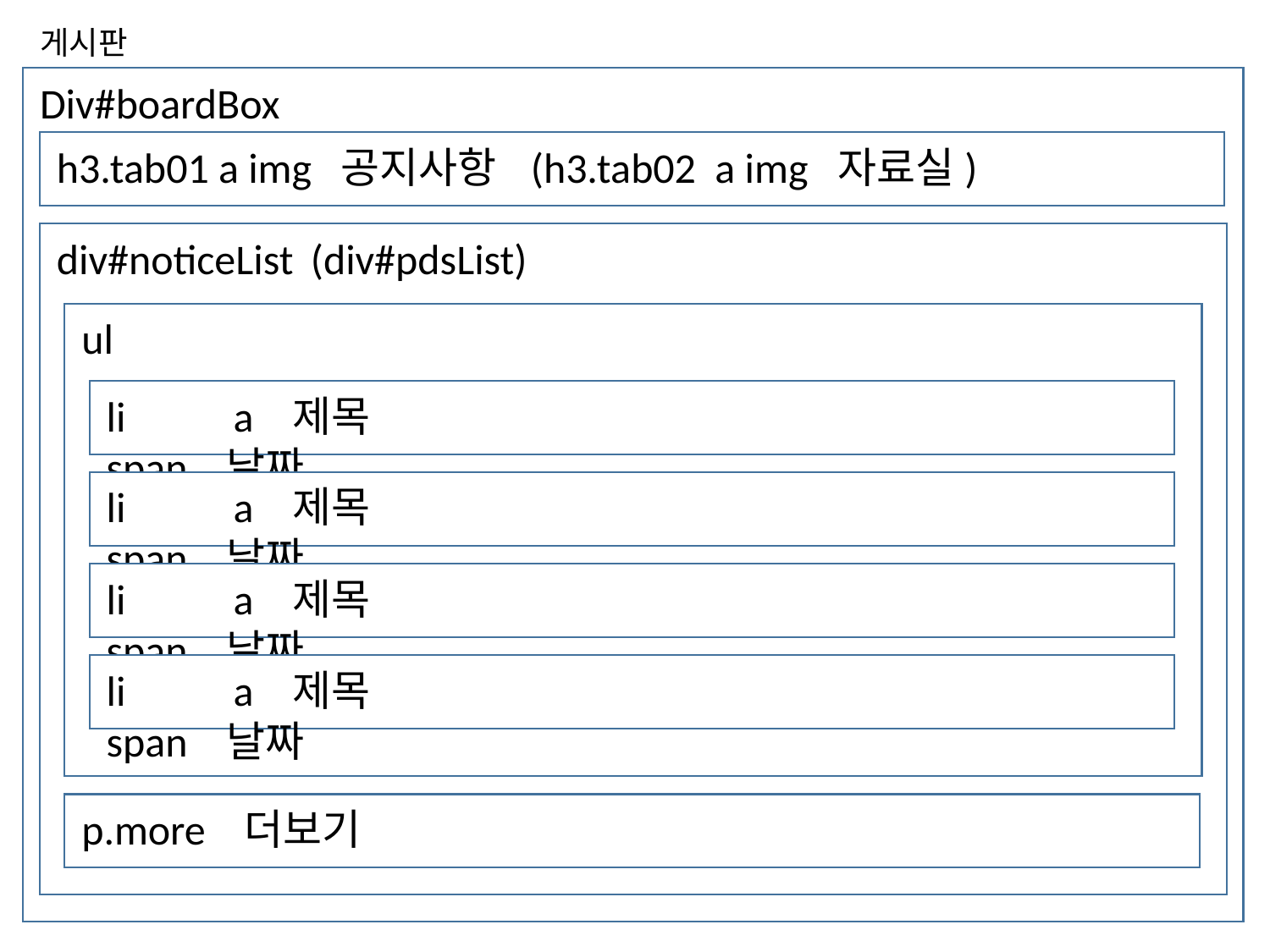

게시판
Div#boardBox
h3.tab01 a img  공지사항  (h3.tab02  a img  자료실)
div#noticeList 	(div#pdsList)
ul
li	a   제목                                                              span   날짜
li	a   제목                                                              span   날짜
li	a   제목                                                              span   날짜
li	a   제목                                                              span   날짜
p.more   더보기